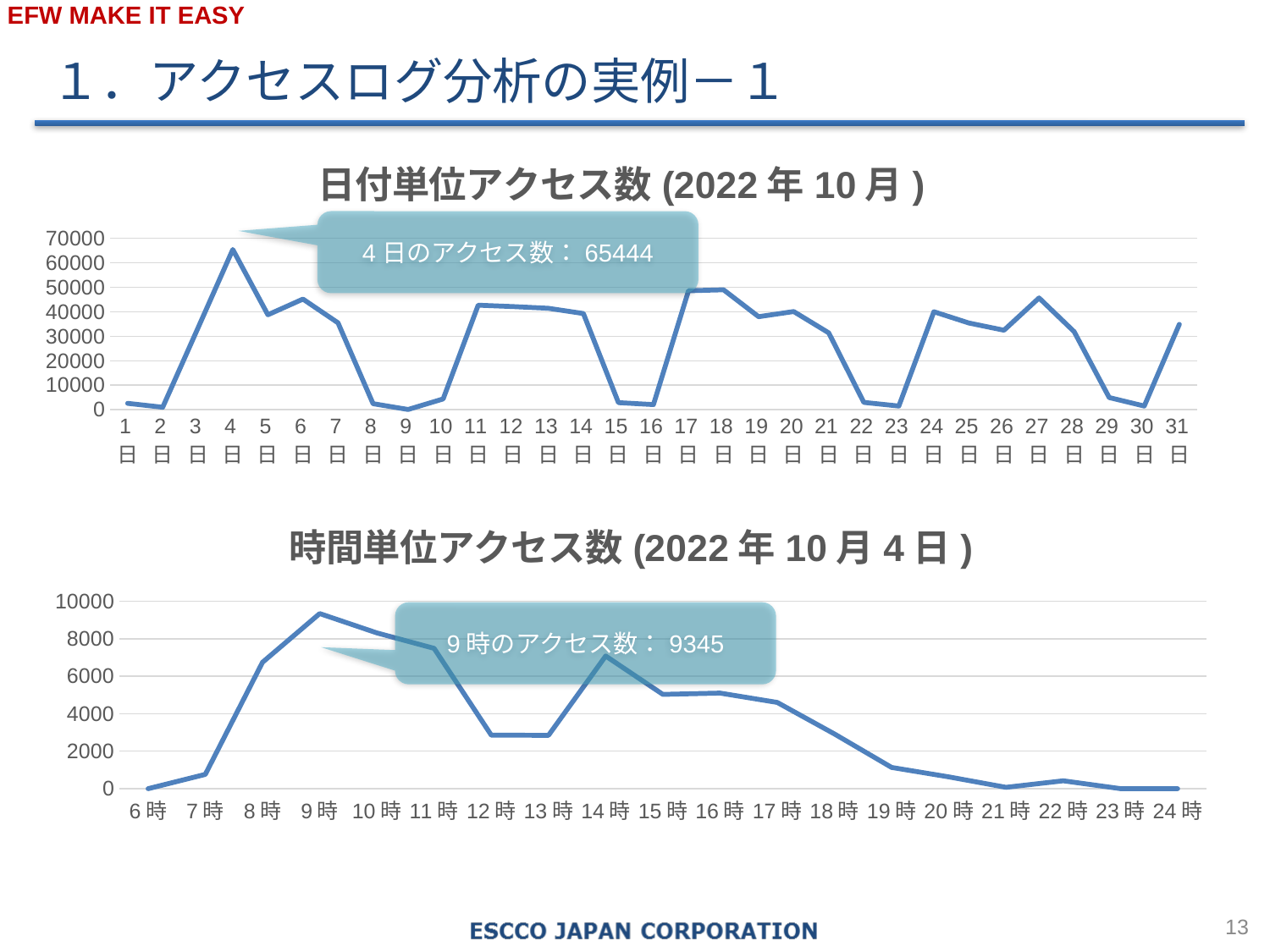

１．アクセスログ分析の実例－１

### Chart: 日付単位アクセス数(2022年10月)

| Category | 日付件数 |
|---|---|
| 1日 | 2627.0 |
| 2日 | 1025.0 |
| 3日 | 33161.0 |
| 4日 | 65444.0 |
| 5日 | 38766.0 |
| 6日 | 45197.0 |
| 7日 | 35493.0 |
| 8日 | 2471.0 |
| 9日 | 118.0 |
| 10日 | 4407.0 |
| 11日 | 42690.0 |
| 12日 | 42112.0 |
| 13日 | 41433.0 |
| 14日 | 39281.0 |
| 15日 | 2916.0 |
| 16日 | 2119.0 |
| 17日 | 48606.0 |
| 18日 | 48995.0 |
| 19日 | 38006.0 |
| 20日 | 40106.0 |
| 21日 | 31393.0 |
| 22日 | 3005.0 |
| 23日 | 1523.0 |
| 24日 | 40028.0 |
| 25日 | 35415.0 |
| 26日 | 32480.0 |
| 27日 | 45661.0 |
| 28日 | 31882.0 |
| 29日 | 4996.0 |
| 30日 | 1520.0 |
| 31日 | 34849.0 |
4日のアクセス数：65444

### Chart: 時間単位アクセス数(2022年10月4日)

| Category | 時間件数 |
|---|---|
| 6時 | 0.0 |
| 7時 | 761.0 |
| 8時 | 6745.0 |
| 9時 | 9345.0 |
| 10時 | 8313.0 |
| 11時 | 7489.0 |
| 12時 | 2855.0 |
| 13時 | 2846.0 |
| 14時 | 7081.0 |
| 15時 | 5031.0 |
| 16時 | 5099.0 |
| 17時 | 4602.0 |
| 18時 | 2919.0 |
| 19時 | 1132.0 |
| 20時 | 627.0 |
| 21時 | 71.0 |
| 22時 | 419.0 |
| 23時 | 2.0 |
| 24時 | 0.0 |
9時のアクセス数：9345
13